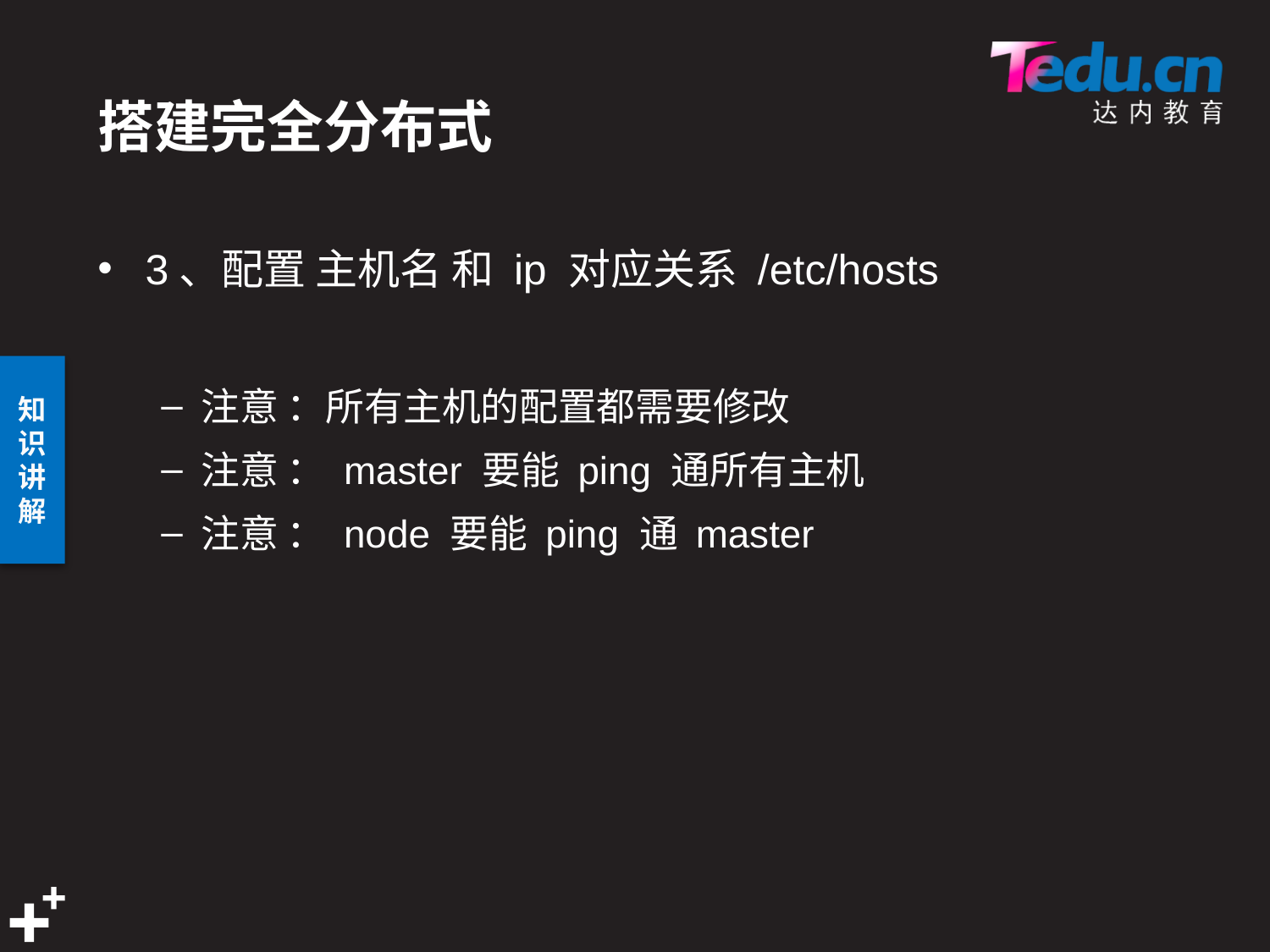

# 搭建完全分布式
3、配置 主机名 和 ip 对应关系 /etc/hosts

注意 ：所有主机的配置都需要修改
注意 ： master 要能 ping 通所有主机
注意 ： node 要能 ping 通 master